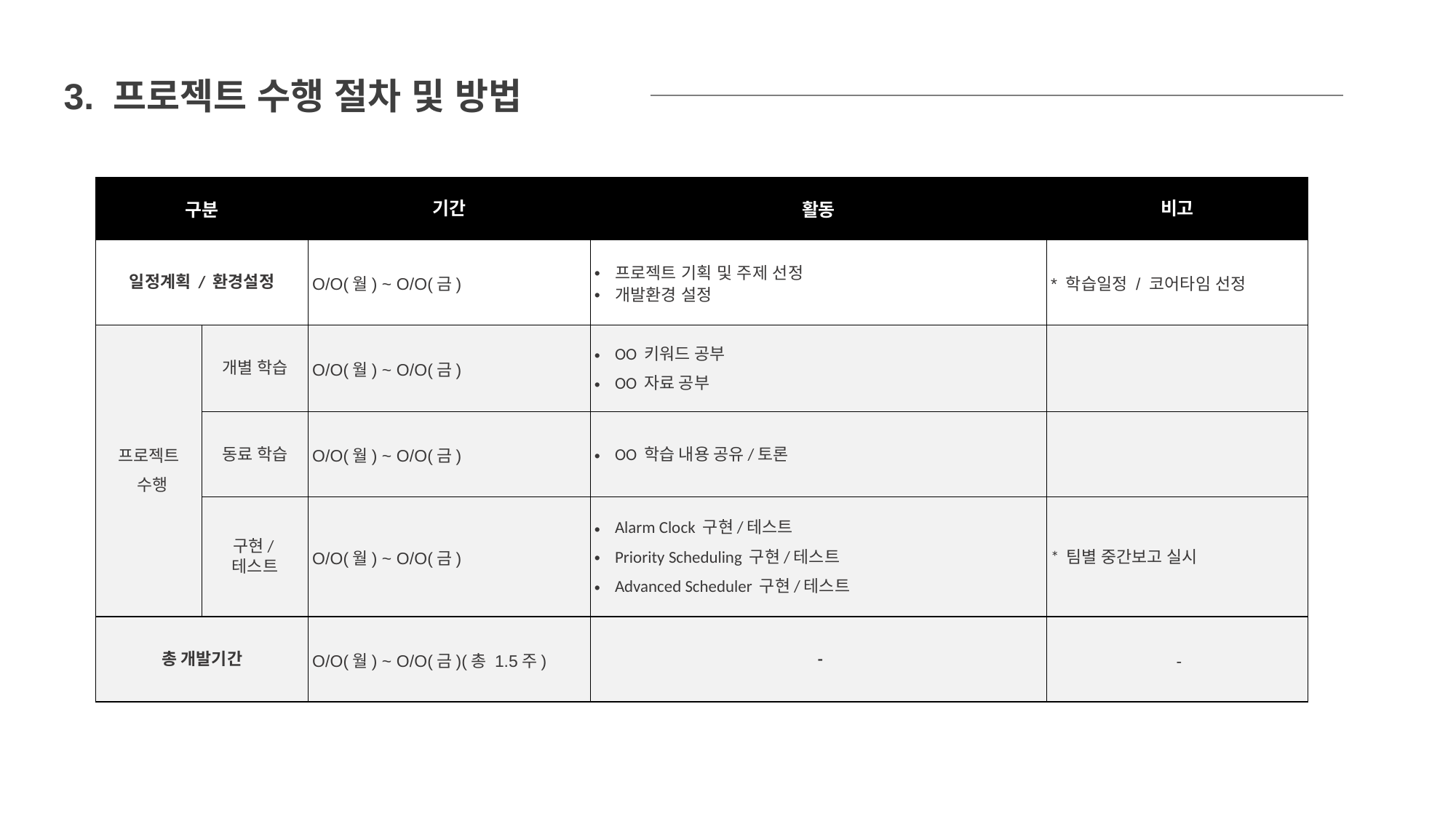

3. 프로젝트 수행 절차 및 방법
| 구분 |  | 기간 | 활동 | 비고 |
| --- | --- | --- | --- | --- |
| 일정계획 / 환경설정 |  | O/O(월) ~ O/O(금) | 프로젝트 기획 및 주제 선정 개발환경 설정 | \* 학습일정 / 코어타임 선정 |
| 프로젝트 수행 | 개별 학습 | O/O(월) ~ O/O(금) | OO 키워드 공부 OO 자료 공부 |  |
|  | 동료 학습 | O/O(월) ~ O/O(금) | OO 학습 내용 공유/토론 |  |
|  | 구현/테스트 | O/O(월) ~ O/O(금) | Alarm Clock 구현/테스트 Priority Scheduling 구현/테스트 Advanced Scheduler 구현/테스트 | \* 팀별 중간보고 실시 |
| 총 개발기간 |  | O/O(월) ~ O/O(금)(총 1.5주) | - | - |